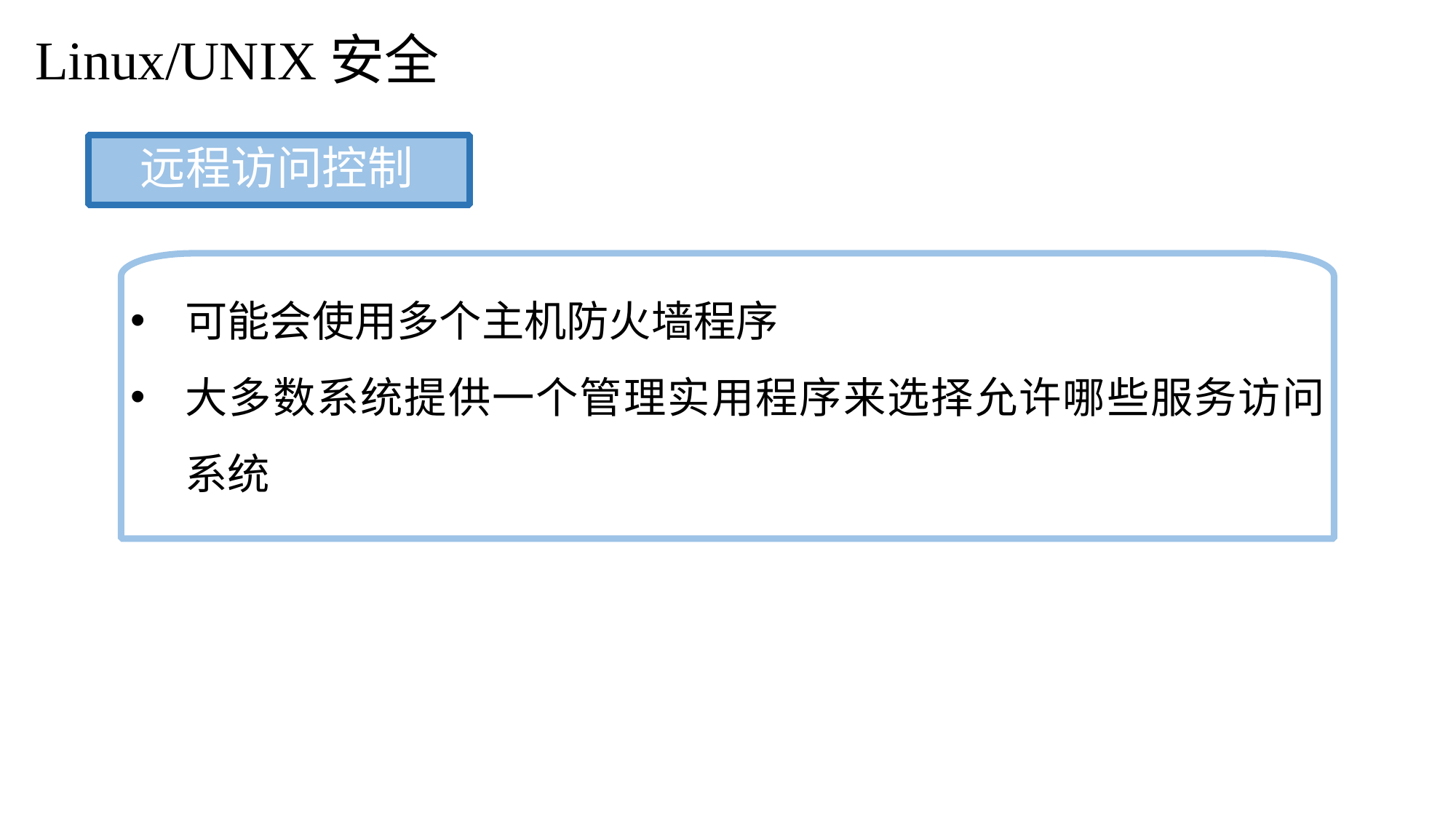

Linux/UNIX安全

远程访问控制
可能会使用多个主机防火墙程序
大多数系统提供一个管理实用程序来选择允许哪些服务访问系统